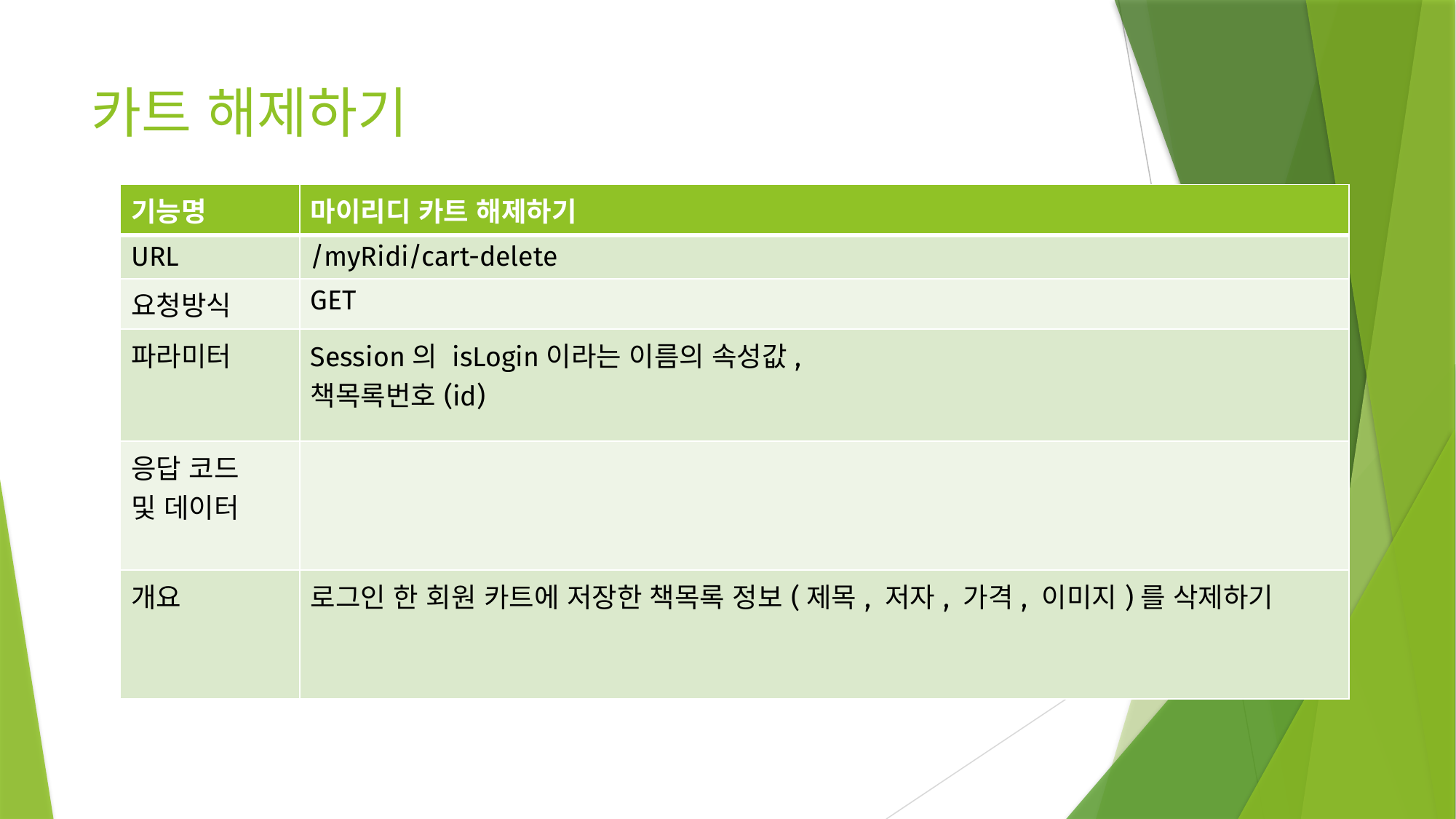

카트 해제하기
| 기능명 | 마이리디 카트 해제하기 |
| --- | --- |
| URL | /myRidi/cart-delete |
| 요청방식 | GET |
| 파라미터 | Session의 isLogin이라는 이름의 속성값, 책목록번호(id) |
| 응답 코드 및 데이터 |  |
| 개요 | 로그인 한 회원 카트에 저장한 책목록 정보(제목, 저자, 가격, 이미지)를 삭제하기 |